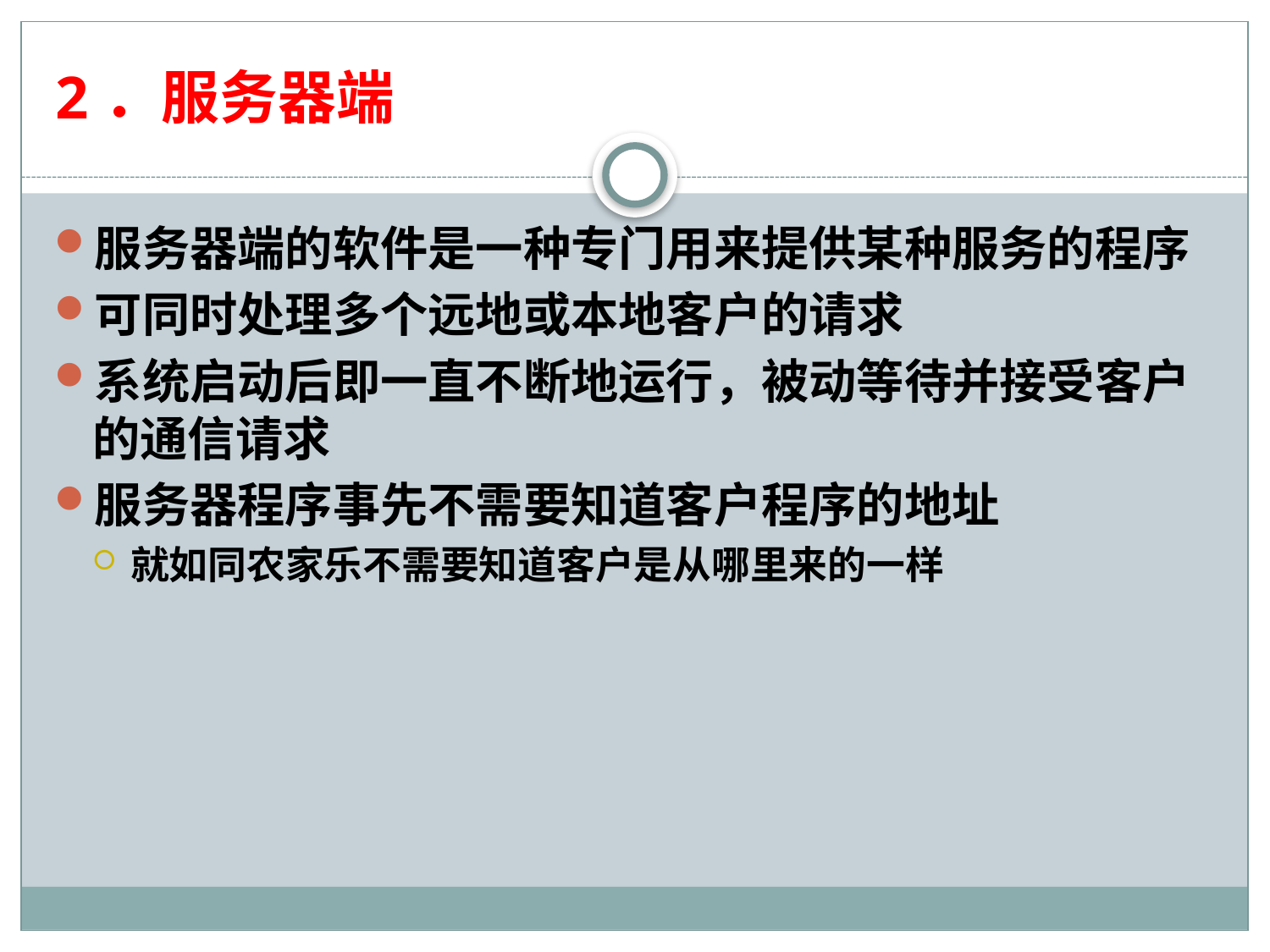

# 2．服务器端
服务器端的软件是一种专门用来提供某种服务的程序
可同时处理多个远地或本地客户的请求
系统启动后即一直不断地运行，被动等待并接受客户的通信请求
服务器程序事先不需要知道客户程序的地址
就如同农家乐不需要知道客户是从哪里来的一样